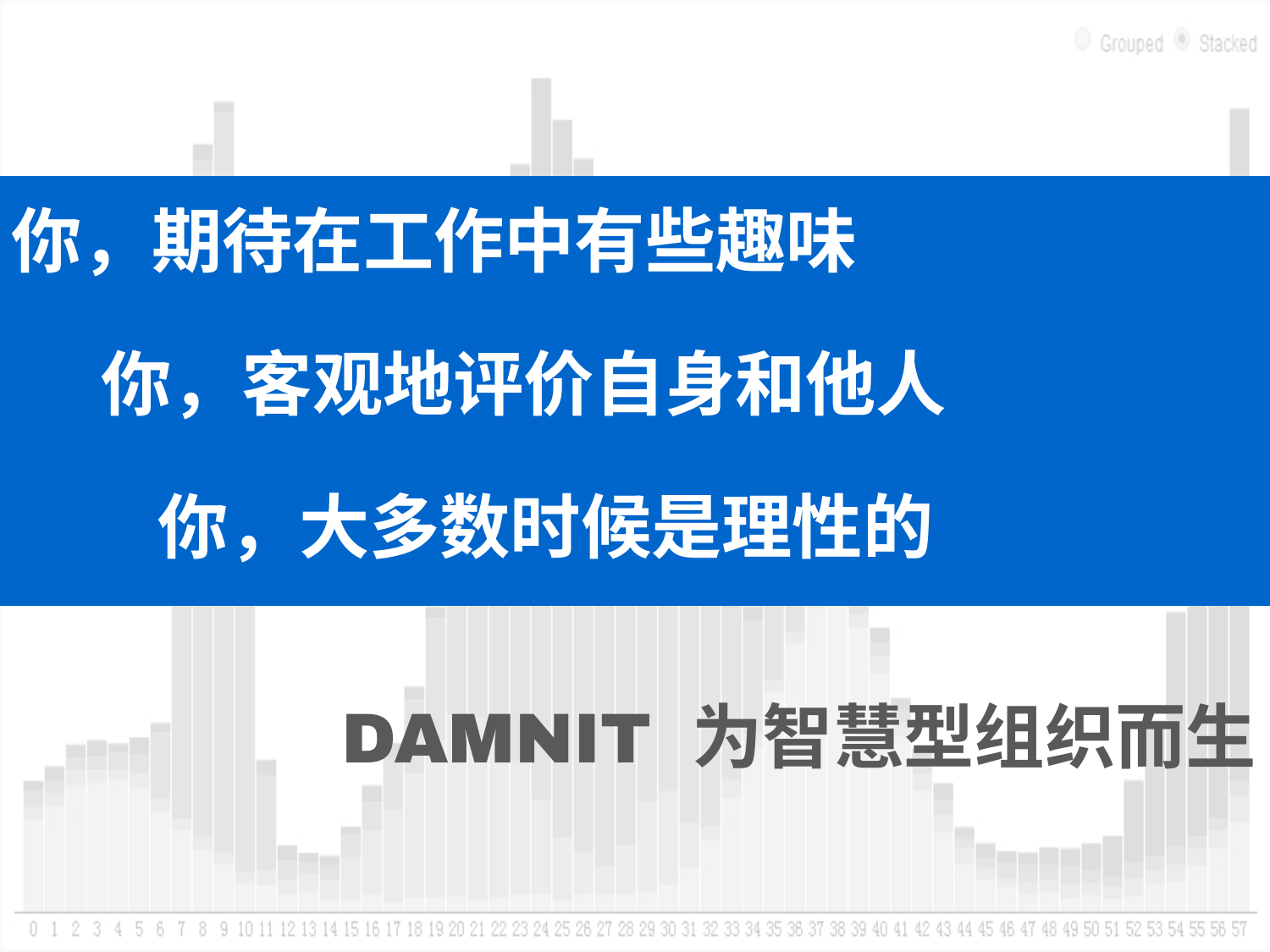

# 你，期待在工作中有些趣味

    你，客观地评价自身和他人
        你，大多数时候是理性的
DAMNIT 为智慧型组织而生